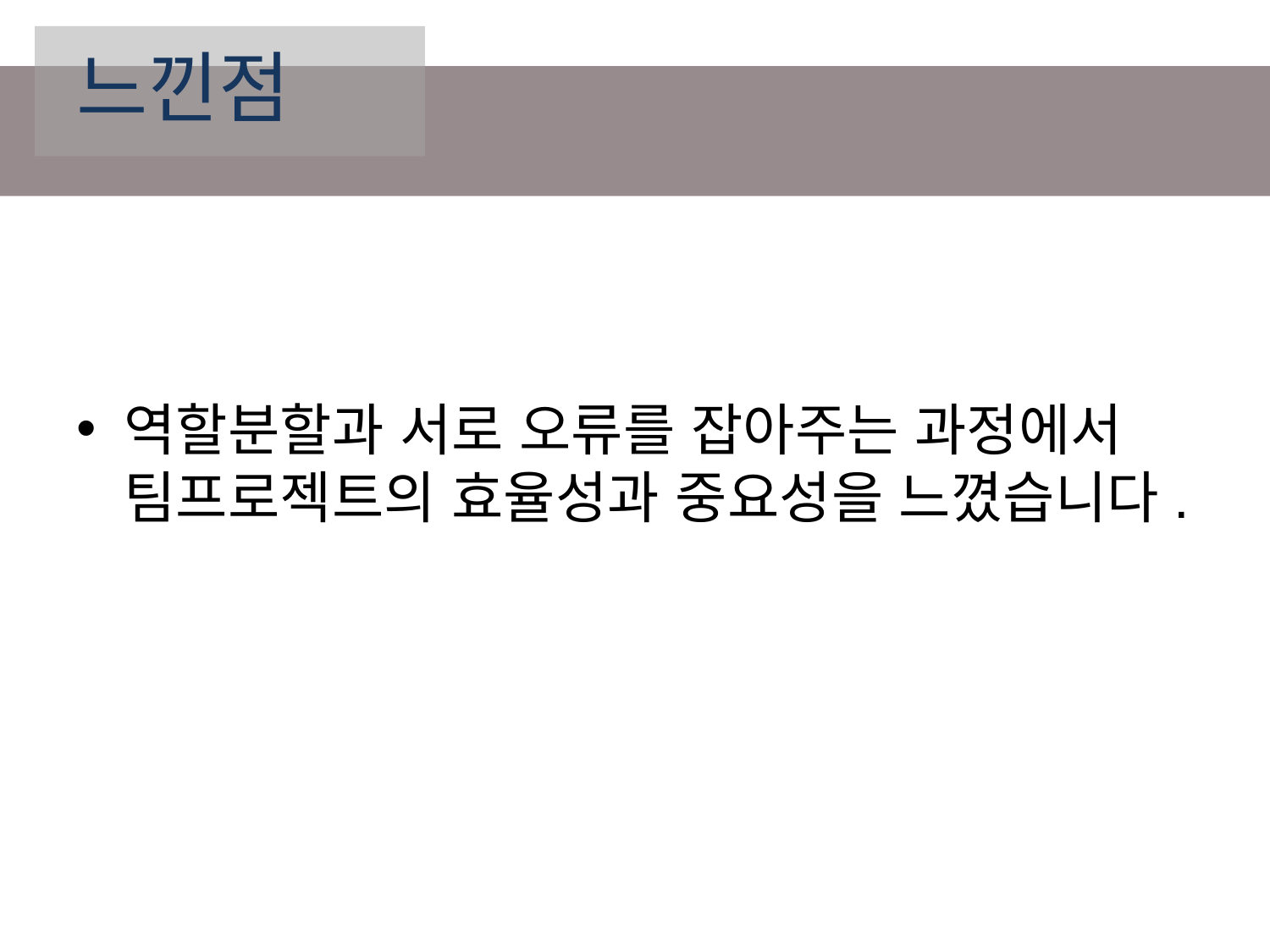

# 느낀점

역할분할과 서로 오류를 잡아주는 과정에서 팀프로젝트의 효율성과 중요성을 느꼈습니다.